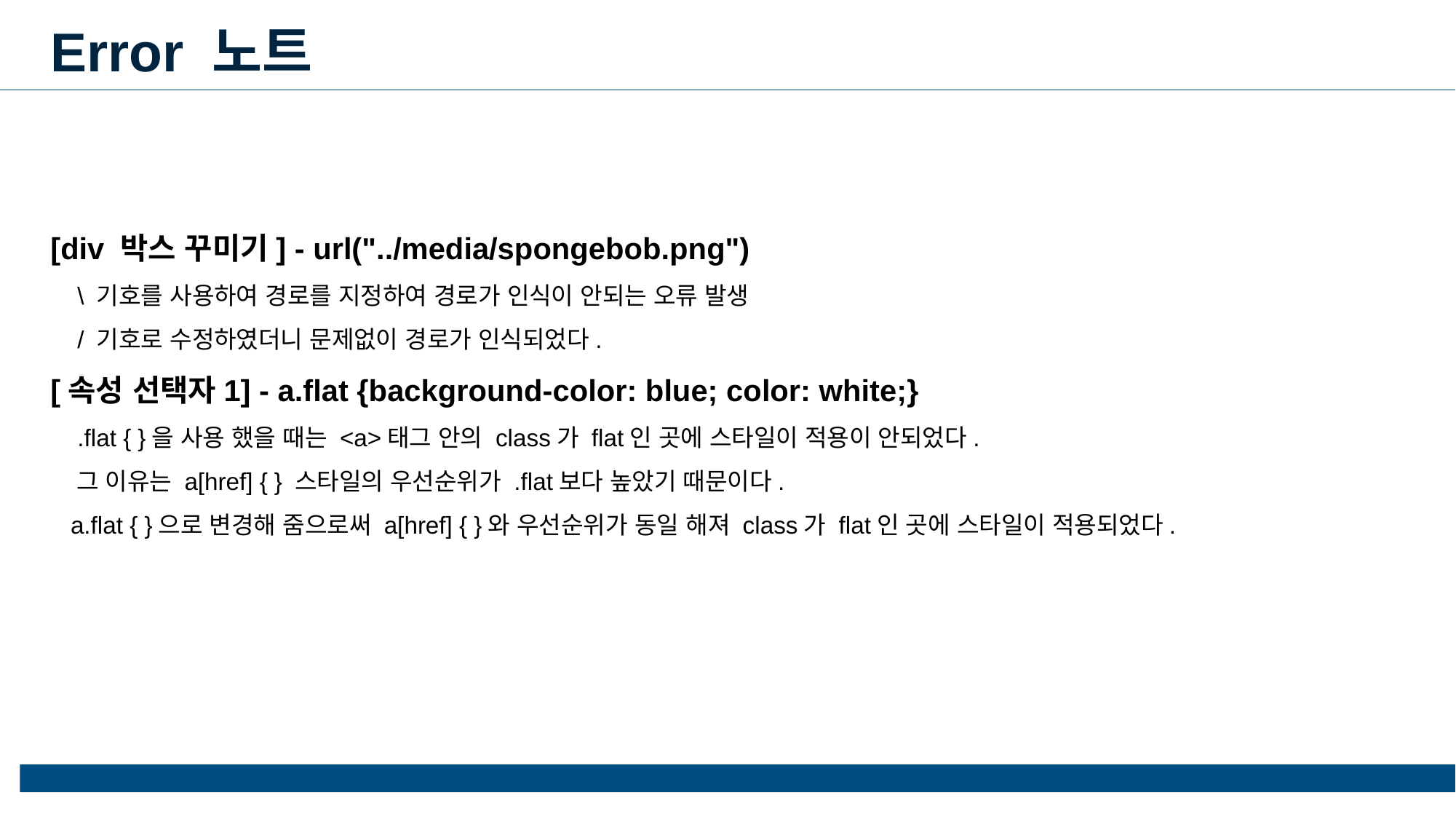

Error 노트
[div 박스 꾸미기] - url("../media/spongebob.png")
    \ 기호를 사용하여 경로를 지정하여 경로가 인식이 안되는 오류 발생
    / 기호로 수정하였더니 문제없이 경로가 인식되었다.
[속성 선택자1] - a.flat {background-color: blue; color: white;}
    .flat { }을 사용 했을 때는 <a>태그 안의 class가 flat인 곳에 스타일이 적용이 안되었다.
   그 이유는 a[href] { } 스타일의 우선순위가 .flat보다 높았기 때문이다.
   a.flat { }으로 변경해 줌으로써 a[href] { }와 우선순위가 동일 해져 class가 flat인 곳에 스타일이 적용되었다.